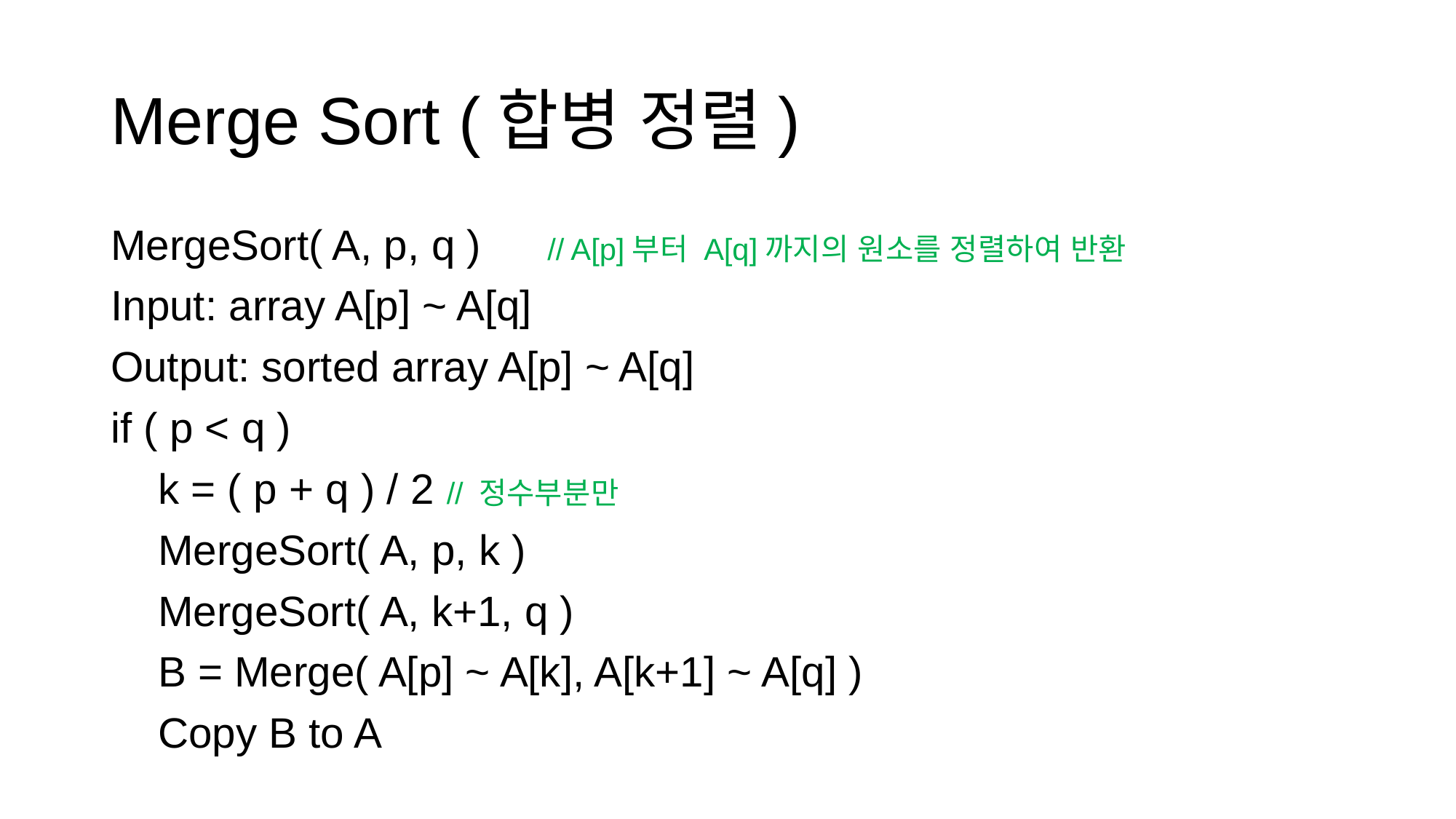

Merge Sort (합병 정렬)
MergeSort( A, p, q )	// A[p]부터 A[q]까지의 원소를 정렬하여 반환
Input: array A[p] ~ A[q]
Output: sorted array A[p] ~ A[q]
if ( p < q )
    k = ( p + q ) / 2	 // 정수부분만
    MergeSort( A, p, k )
    MergeSort( A, k+1, q )
    B = Merge( A[p] ~ A[k], A[k+1] ~ A[q] )
    Copy B to A